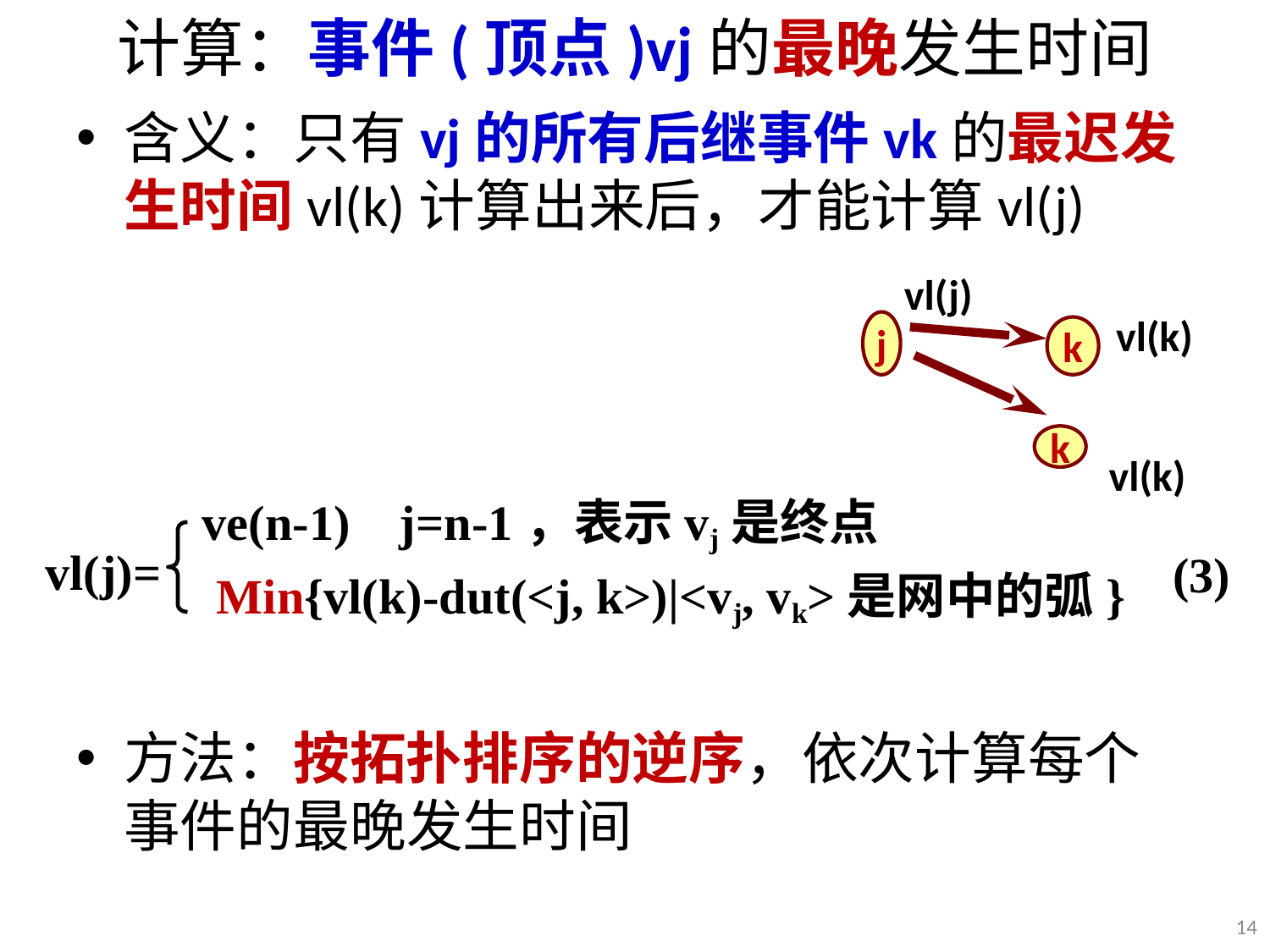

# 计算：事件(顶点)vj的最晚发生时间
含义：只有vj的所有后继事件vk的最迟发生时间vl(k)计算出来后，才能计算vl(j)

方法：按拓扑排序的逆序，依次计算每个事件的最晚发生时间

vl(j)
vl(k)
j
k

k
vl(k)
ve(n-1)    j=n-1，表示vj是终点

vl(j)=
(3)
Min{vl(k)-dut(<j, k>)|<vj, vk>是网中的弧}
14